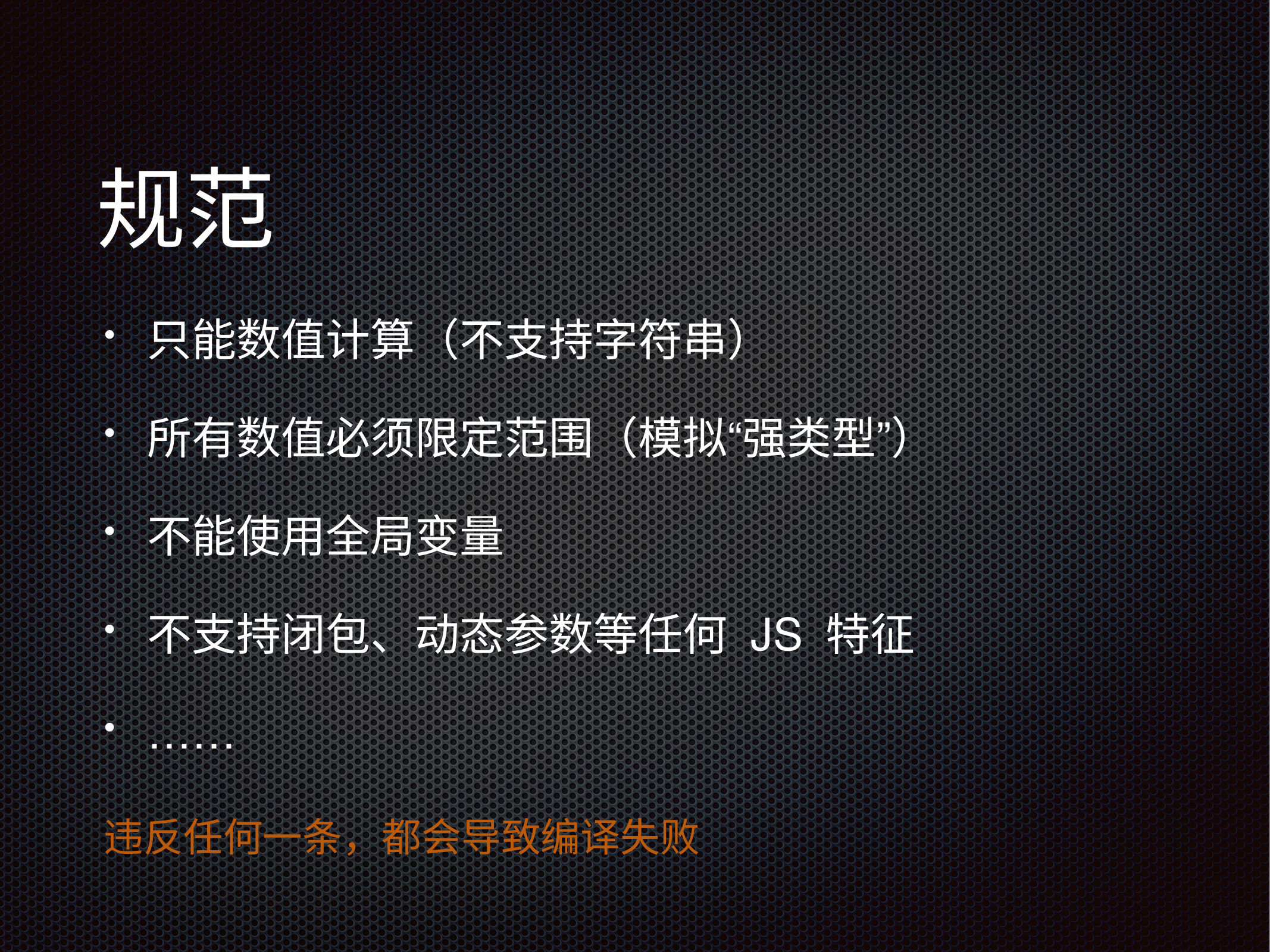

# 规范
只能数值计算（不支持字符串）
所有数值必须限定范围（模拟“强类型”）
不能使用全局变量
不支持闭包、动态参数等任何 JS 特征
……
违反任何一条，都会导致编译失败